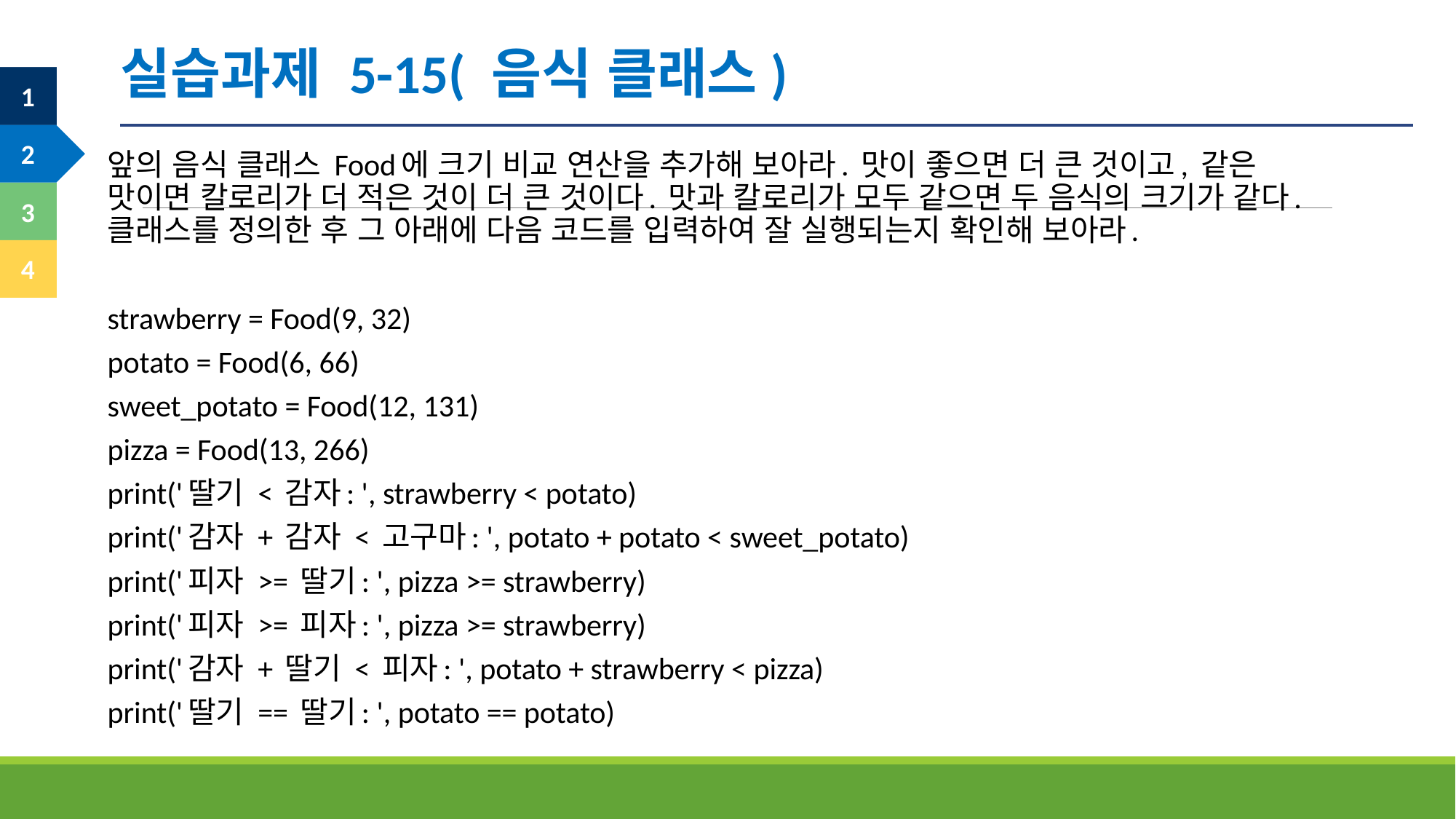

실습과제 5-15( 음식 클래스)
앞의 음식 클래스 Food에 크기 비교 연산을 추가해 보아라. 맛이 좋으면 더 큰 것이고, 같은 맛이면 칼로리가 더 적은 것이 더 큰 것이다. 맛과 칼로리가 모두 같으면 두 음식의 크기가 같다. 클래스를 정의한 후 그 아래에 다음 코드를 입력하여 잘 실행되는지 확인해 보아라.

strawberry = Food(9, 32)
potato = Food(6, 66)
sweet_potato = Food(12, 131)
pizza = Food(13, 266)
print('딸기 < 감자: ', strawberry < potato)
print('감자 + 감자 < 고구마: ', potato + potato < sweet_potato)
print('피자 >= 딸기: ', pizza >= strawberry)
print('피자 >= 피자: ', pizza >= strawberry)
print('감자 + 딸기 < 피자: ', potato + strawberry < pizza)
print('딸기 == 딸기: ', potato == potato)